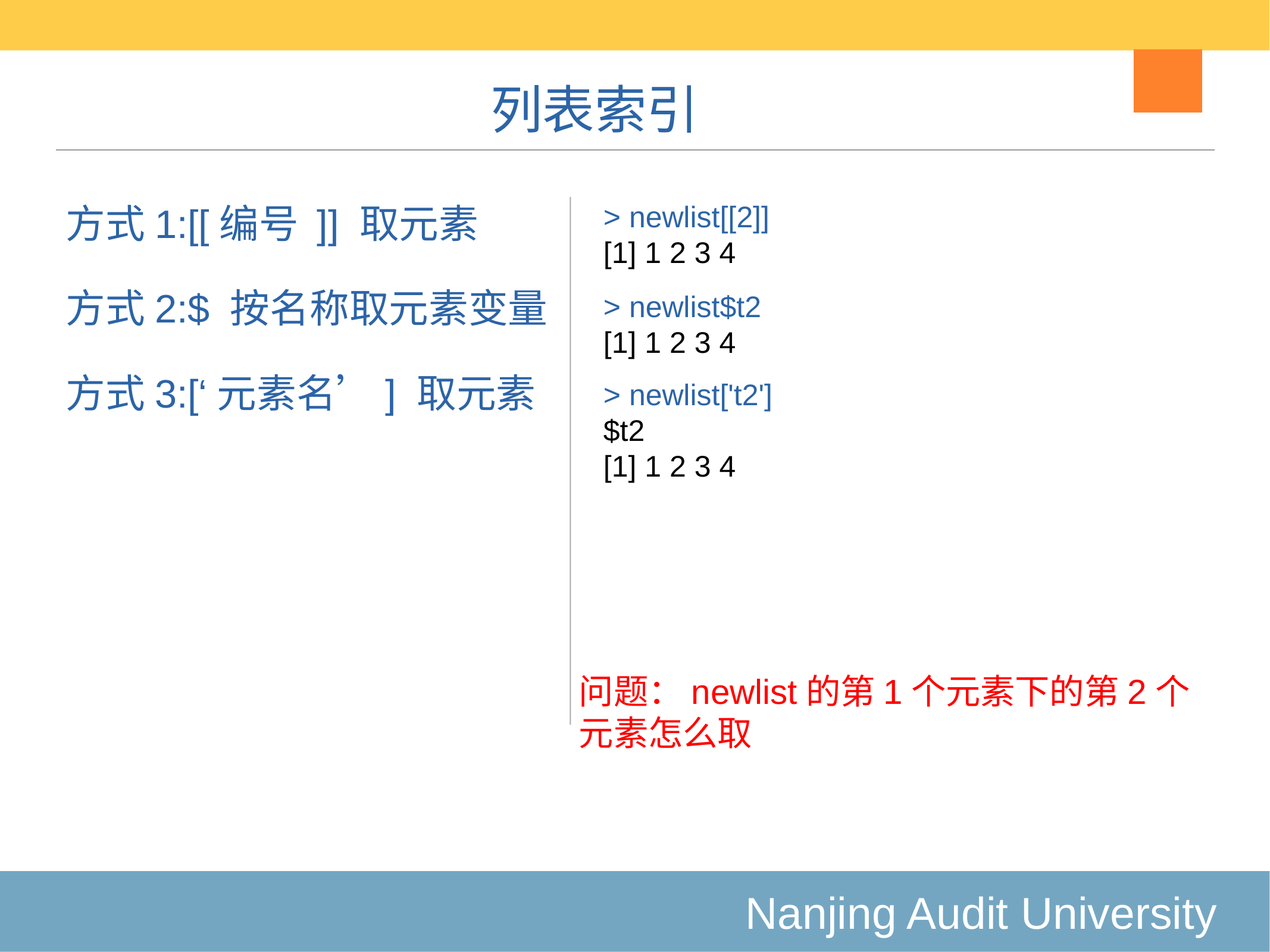

# 列表索引
方式1:[[编号 ]] 取元素
方式2:$ 按名称取元素变量
方式3:[‘元素名’] 取元素
> newlist[[2]]
[1] 1 2 3 4
> newlist$t2
[1] 1 2 3 4
> newlist['t2']
$t2
[1] 1 2 3 4
问题：newlist的第1个元素下的第2个元素怎么取